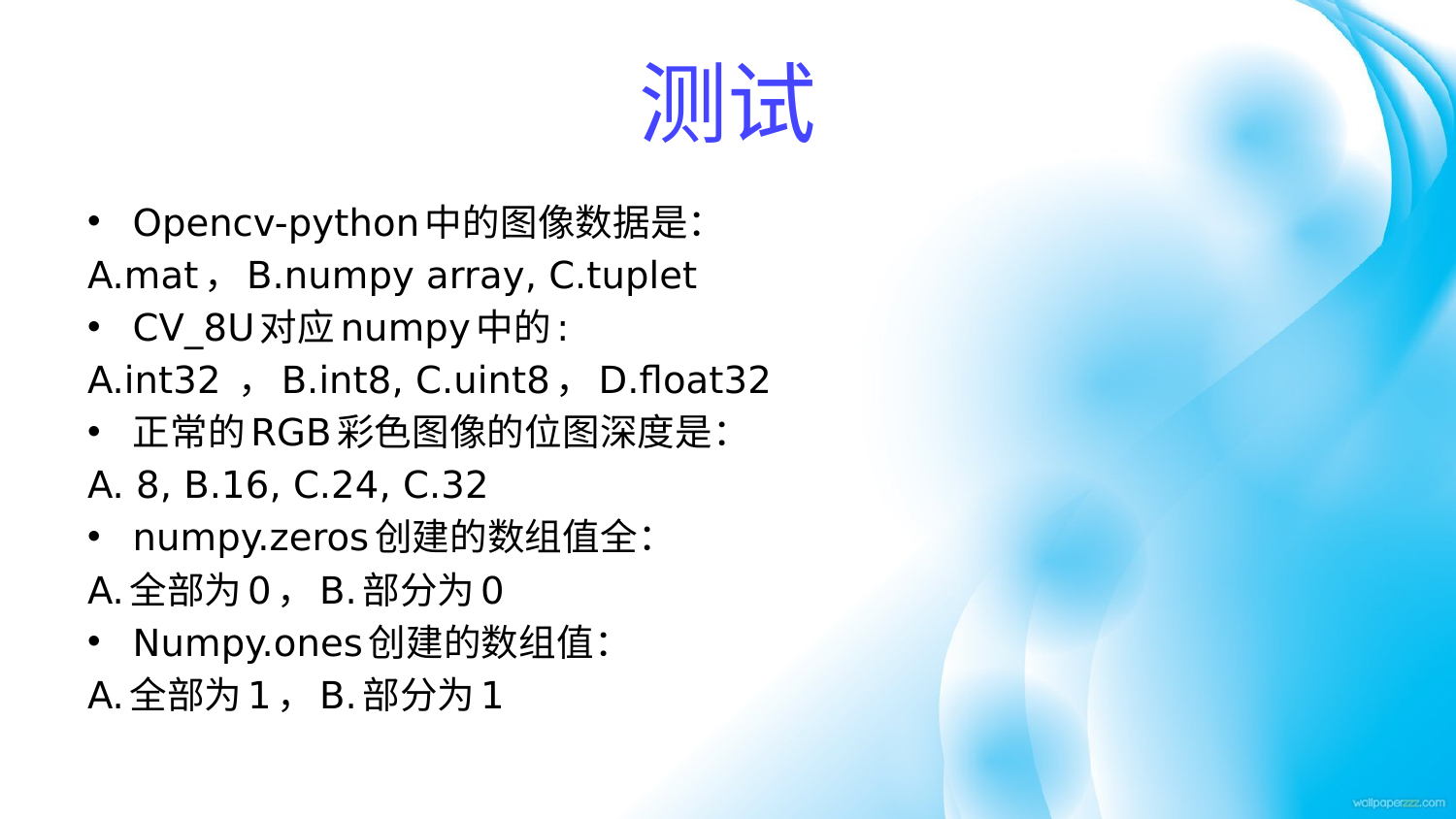

# 测试
Opencv-python中的图像数据是：
A.mat，B.numpy array, C.tuplet
CV_8U对应numpy中的:
A.int32 ，B.int8, C.uint8，D.float32
正常的RGB彩色图像的位图深度是：
A. 8, B.16, C.24, C.32
numpy.zeros创建的数组值全：
A.全部为0，B.部分为0
Numpy.ones创建的数组值：
A.全部为1，B.部分为1